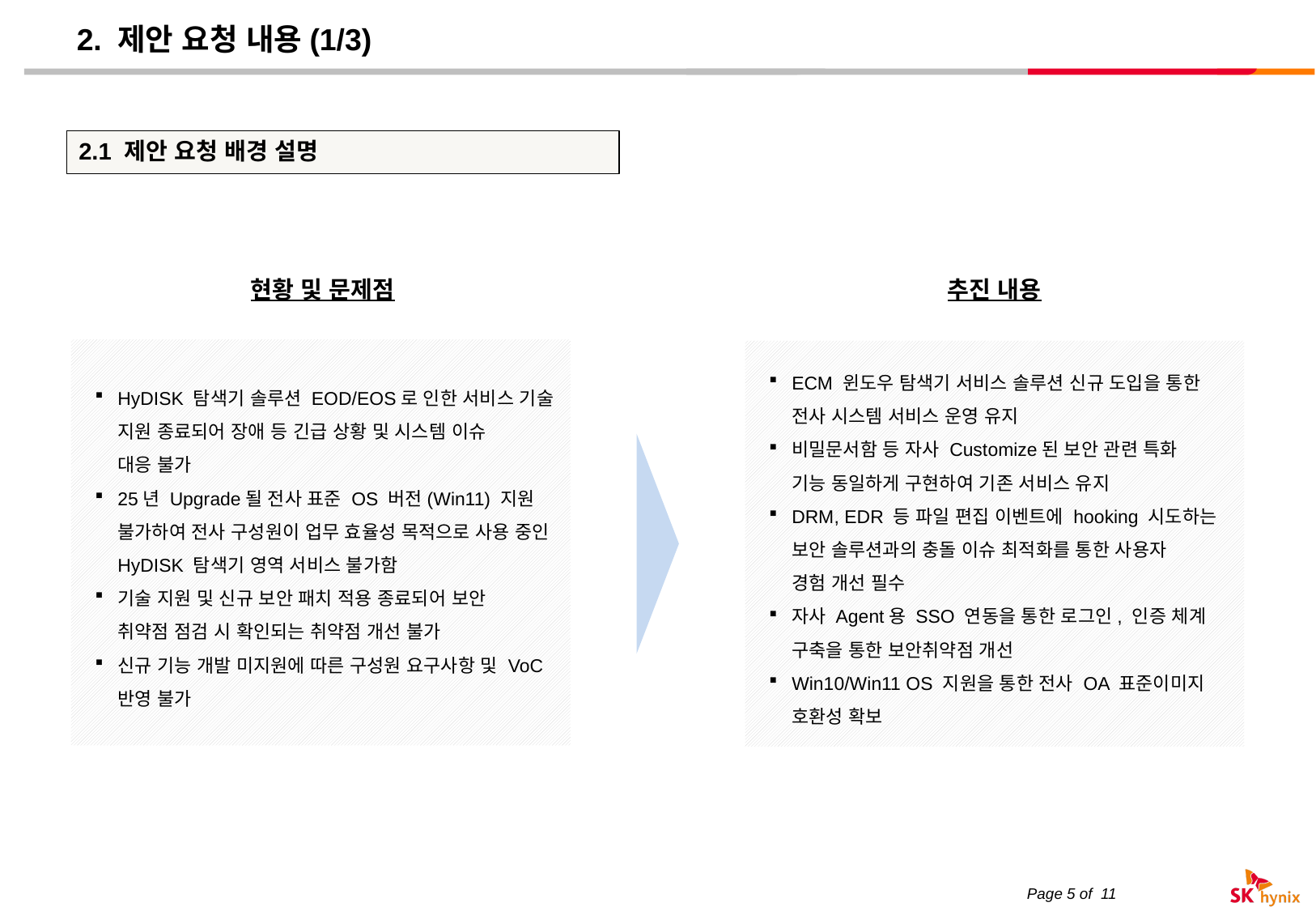

# 2. 제안 요청 내용(1/3)
2.1 제안 요청 배경 설명
현황 및 문제점
추진 내용
HyDISK 탐색기 솔루션 EOD/EOS로 인한 서비스 기술 지원 종료되어 장애 등 긴급 상황 및 시스템 이슈
대응 불가
25년 Upgrade될 전사 표준 OS 버전(Win11) 지원
불가하여 전사 구성원이 업무 효율성 목적으로 사용 중인 HyDISK 탐색기 영역 서비스 불가함
기술 지원 및 신규 보안 패치 적용 종료되어 보안
취약점 점검 시 확인되는 취약점 개선 불가
신규 기능 개발 미지원에 따른 구성원 요구사항 및 VoC 반영 불가
ECM 윈도우 탐색기 서비스 솔루션 신규 도입을 통한 전사 시스템 서비스 운영 유지
비밀문서함 등 자사 Customize된 보안 관련 특화
기능 동일하게 구현하여 기존 서비스 유지
DRM, EDR 등 파일 편집 이벤트에 hooking 시도하는 보안 솔루션과의 충돌 이슈 최적화를 통한 사용자
경험 개선 필수
자사 Agent용 SSO 연동을 통한 로그인, 인증 체계
구축을 통한 보안취약점 개선
Win10/Win11 OS 지원을 통한 전사 OA 표준이미지 호환성 확보